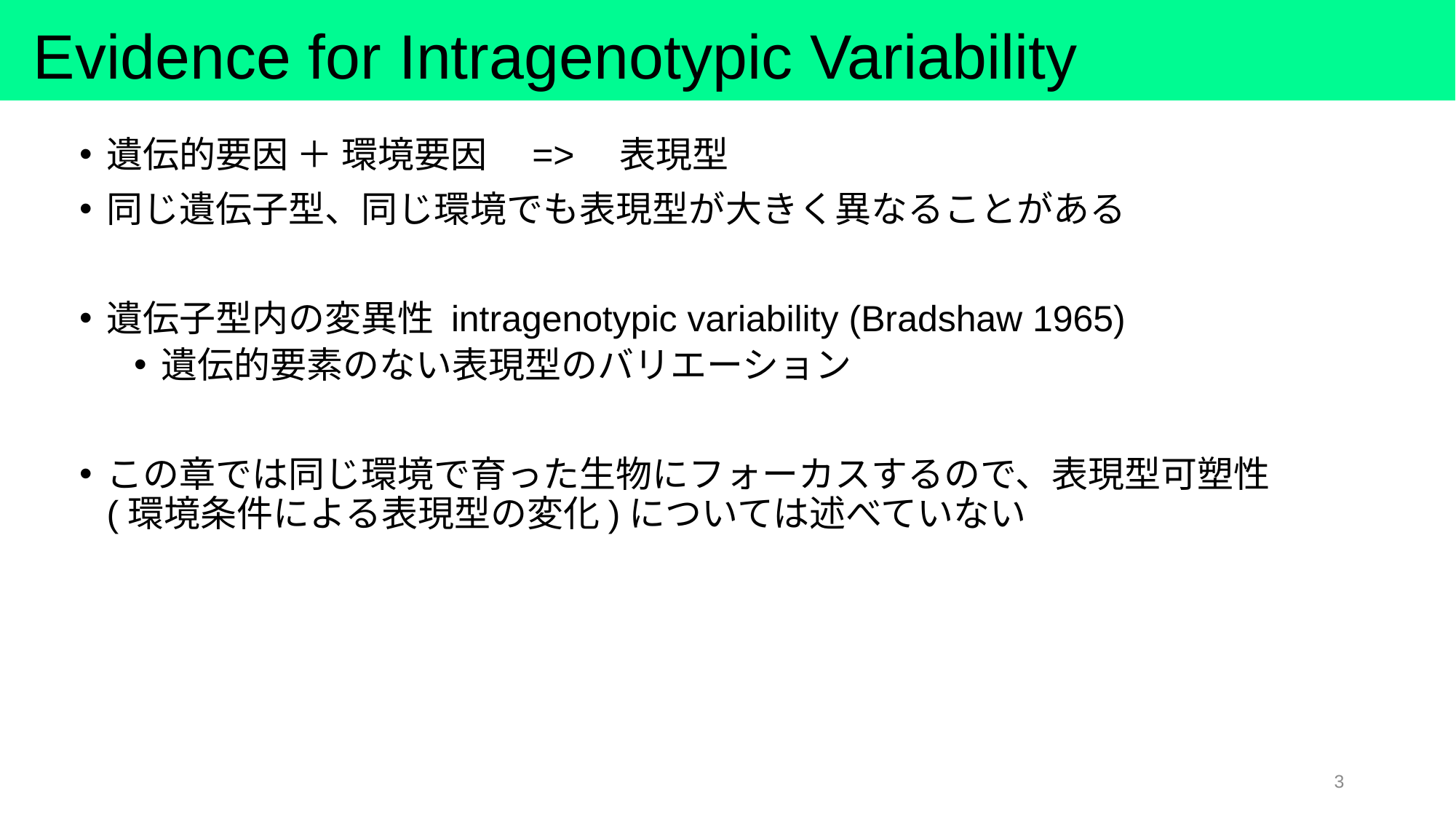

# Evidence for Intragenotypic Variability
遺伝的要因 ＋ 環境要因　=>　表現型
同じ遺伝子型、同じ環境でも表現型が大きく異なることがある

遺伝子型内の変異性 intragenotypic variability (Bradshaw 1965)
遺伝的要素のない表現型のバリエーション

この章では同じ環境で育った生物にフォーカスするので、表現型可塑性 (環境条件による表現型の変化)については述べていない
3